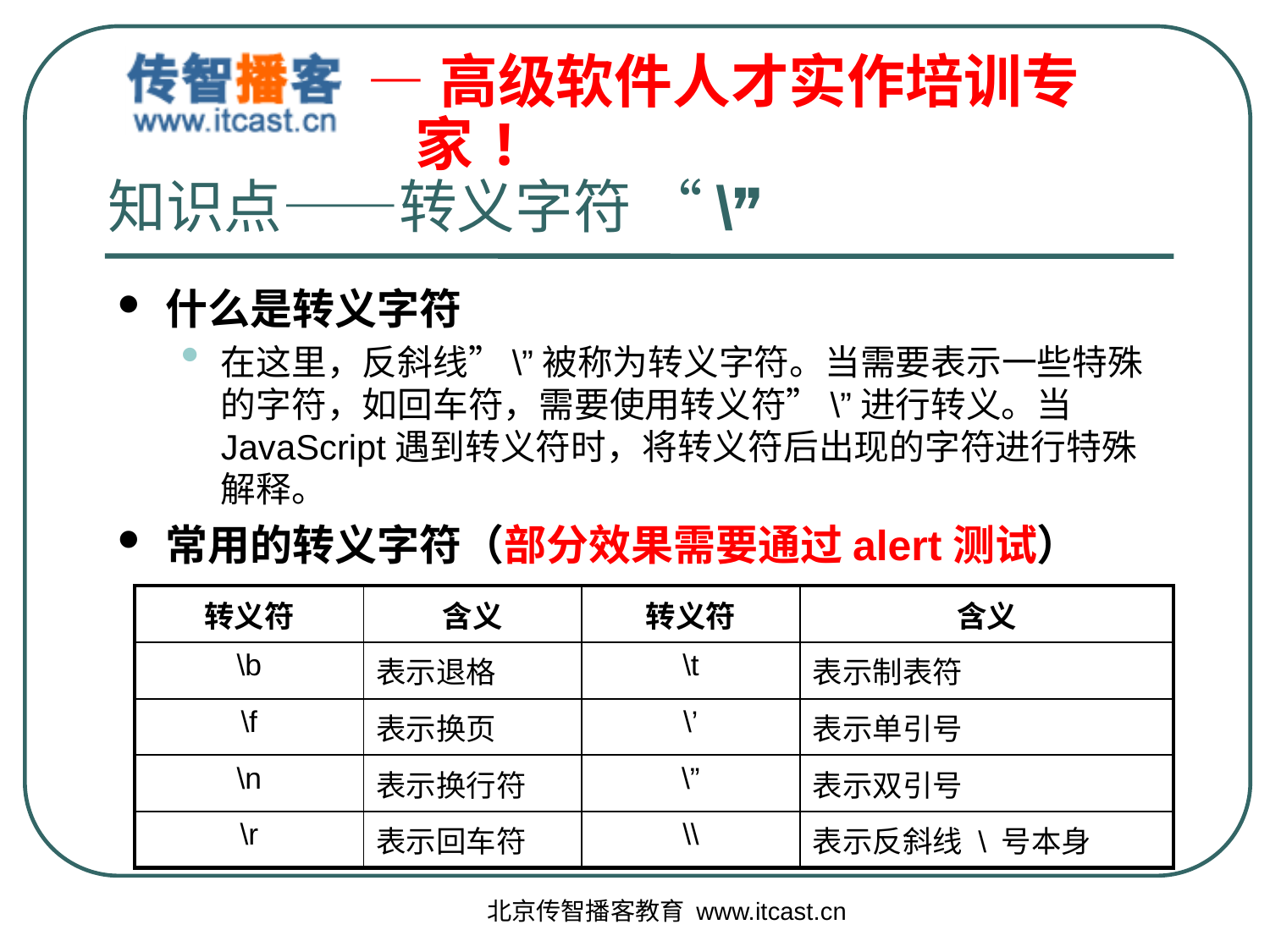

# 知识点——转义字符 “\”
什么是转义字符
在这里，反斜线”\”被称为转义字符。当需要表示一些特殊的字符，如回车符，需要使用转义符”\”进行转义。当JavaScript遇到转义符时，将转义符后出现的字符进行特殊解释。
常用的转义字符（部分效果需要通过alert测试）
| 转义符 | 含义 | 转义符 | 含义 |
| --- | --- | --- | --- |
| \b | 表示退格 | \t | 表示制表符 |
| \f | 表示换页 | \’ | 表示单引号 |
| \n | 表示换行符 | \” | 表示双引号 |
| \r | 表示回车符 | \\ | 表示反斜线 \ 号本身 |